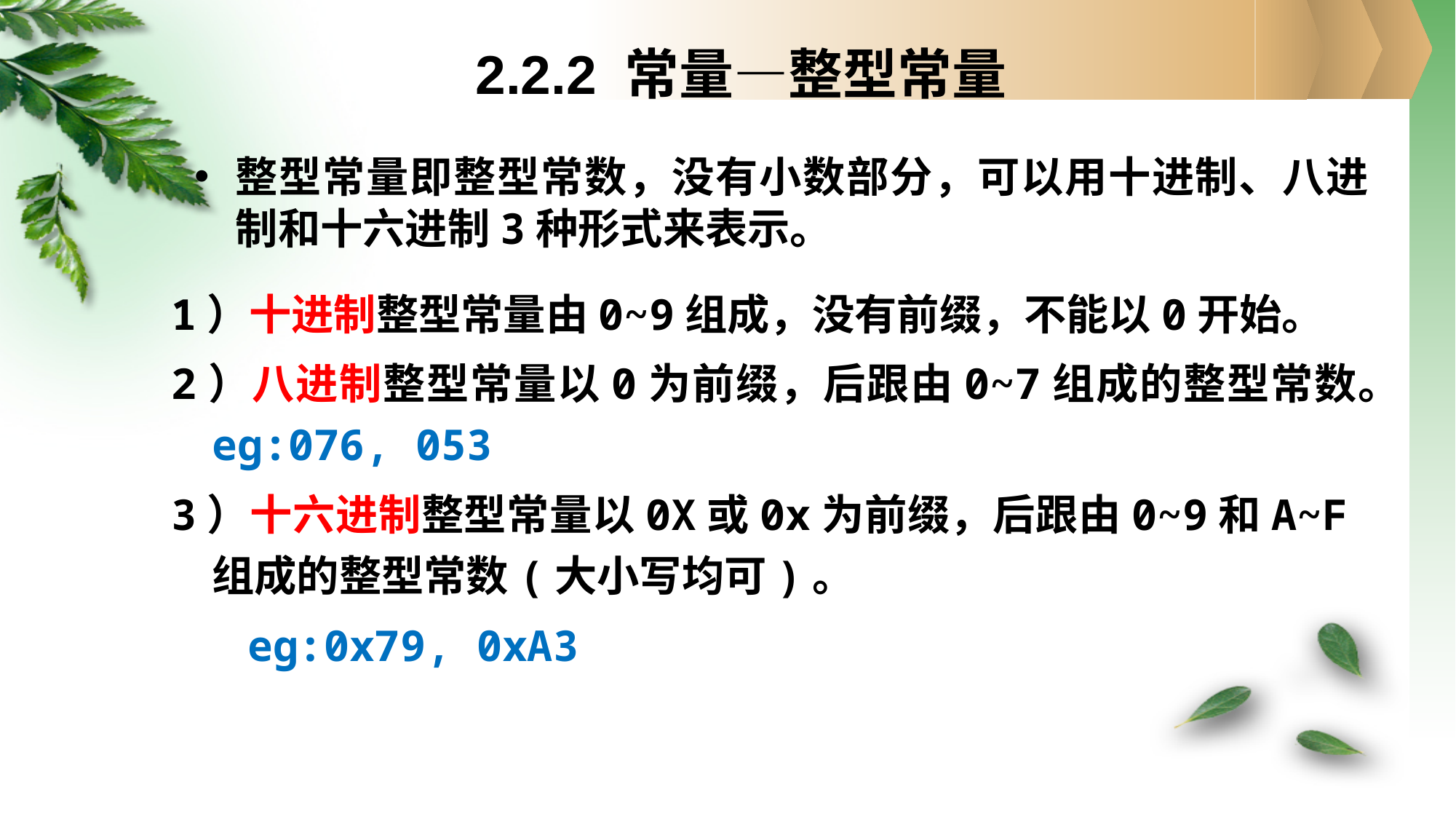

2.2.2 常量—整型常量
整型常量即整型常数，没有小数部分，可以用十进制、八进制和十六进制3种形式来表示。

1）十进制整型常量由0~9组成，没有前缀，不能以0开始。
2）八进制整型常量以0为前缀，后跟由0~7组成的整型常数。eg:076, 053
3）十六进制整型常量以0X或0x为前缀，后跟由0~9和A~F组成的整型常数(大小写均可)。
   eg:0x79, 0xA3